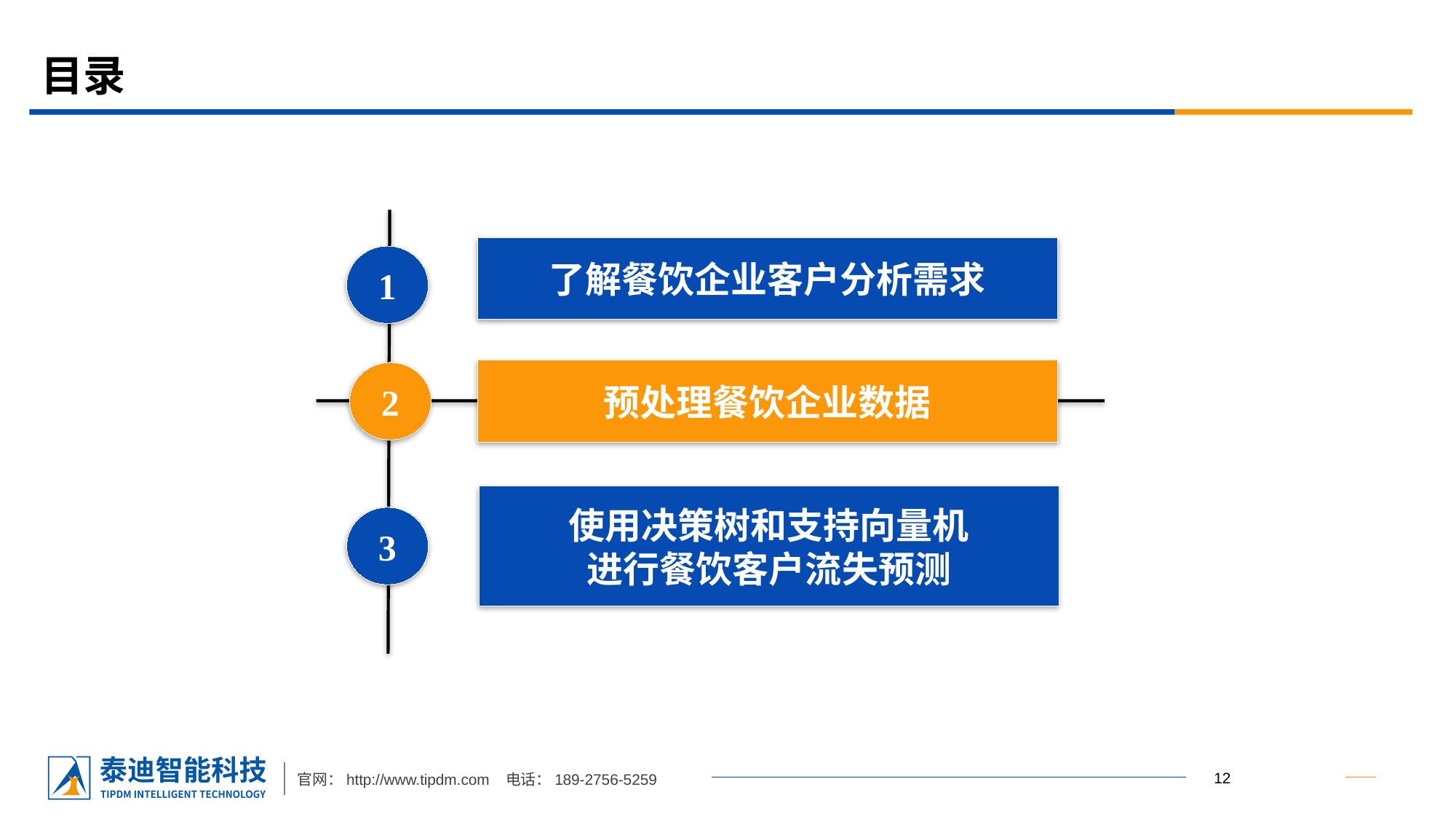

# 目录
了解餐饮企业客户分析需求
1
预处理餐饮企业数据
2

使用决策树和支持向量机
进行餐饮客户流失预测
3